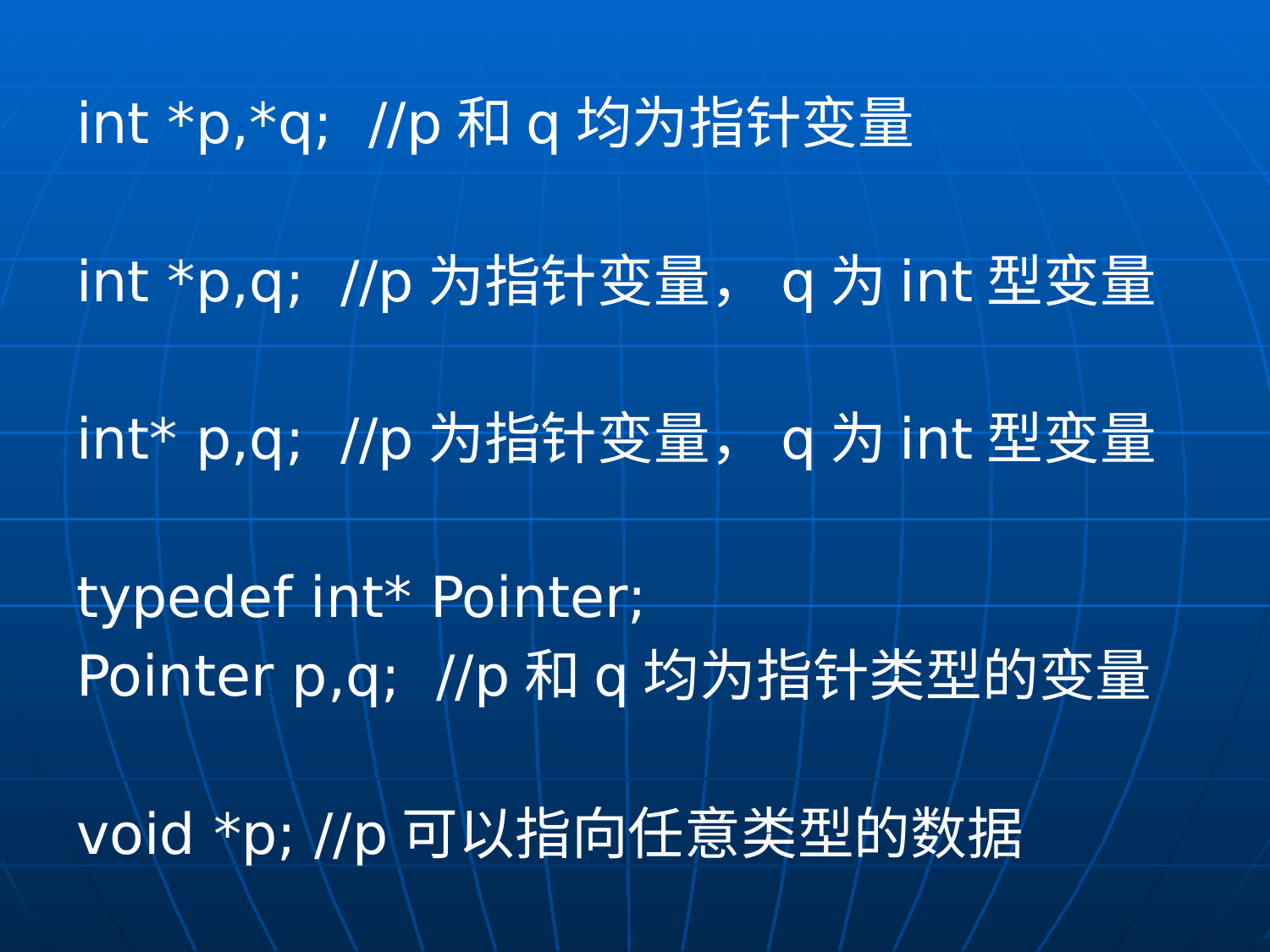

int *p,*q;  //p和q均为指针变量

int *p,q;  //p为指针变量，q为int型变量

int* p,q;  //p为指针变量，q为int型变量

typedef int* Pointer;
Pointer p,q;  //p和q均为指针类型的变量

void *p; //p可以指向任意类型的数据